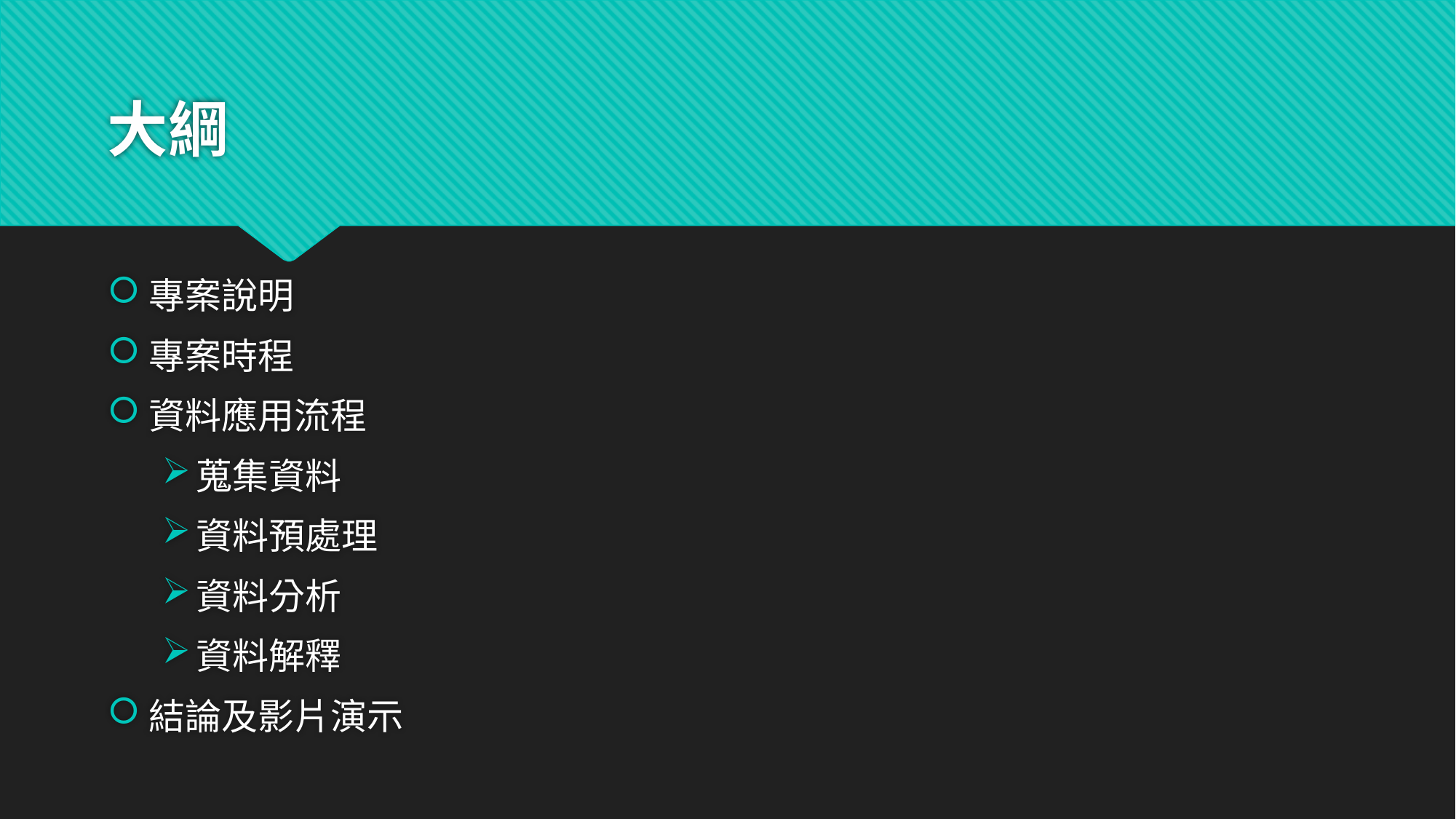

# 大綱
專案說明
專案時程
資料應用流程
蒐集資料
資料預處理
資料分析
資料解釋
結論及影片演示